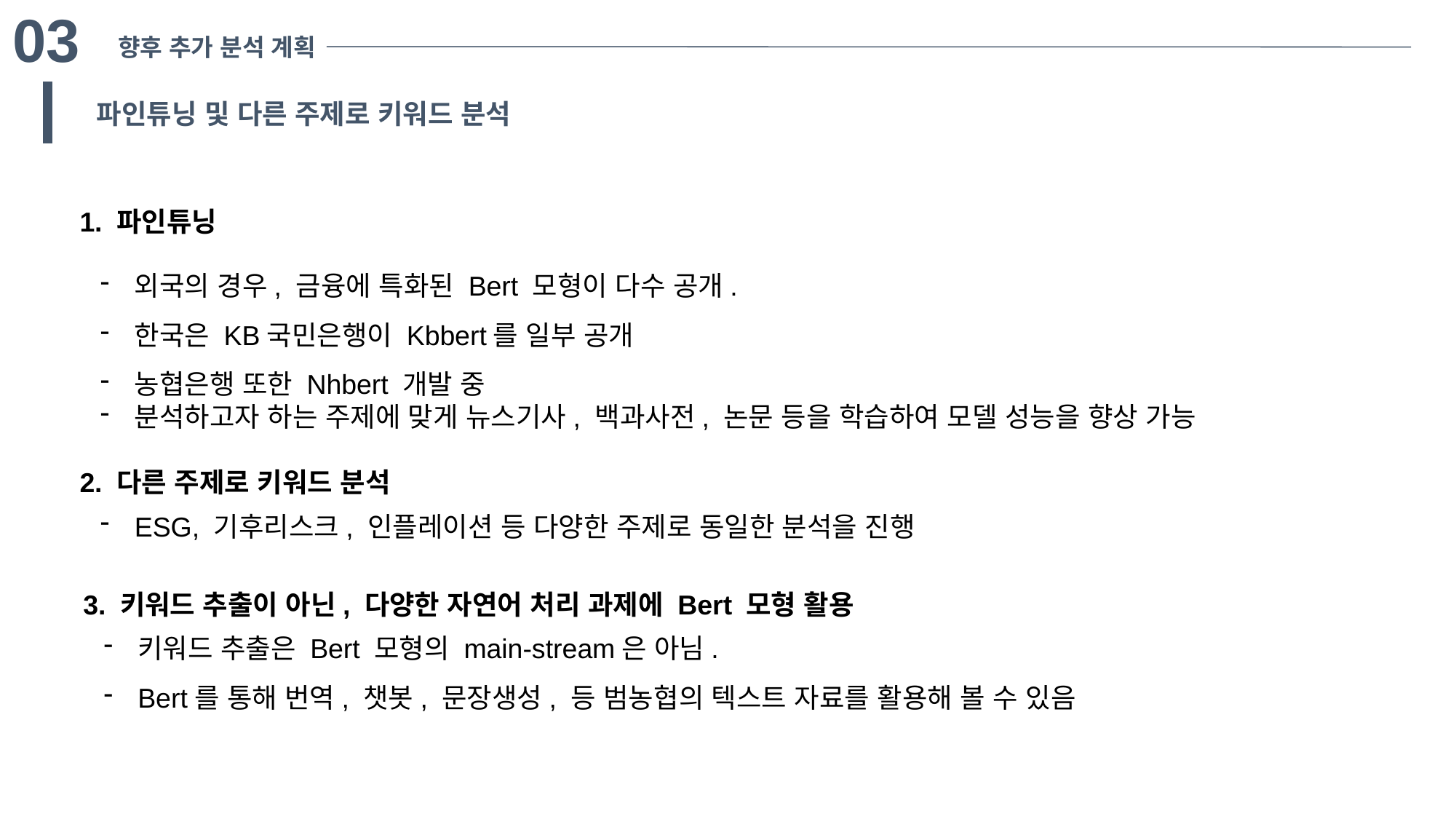

03
향후 추가 분석 계획

파인튜닝 및 다른 주제로 키워드 분석
1. 파인튜닝
외국의 경우, 금융에 특화된 Bert 모형이 다수 공개.
한국은 KB국민은행이 Kbbert를 일부 공개
농협은행 또한 Nhbert 개발 중
분석하고자 하는 주제에 맞게 뉴스기사, 백과사전, 논문 등을 학습하여 모델 성능을 향상 가능
2. 다른 주제로 키워드 분석
ESG, 기후리스크, 인플레이션 등 다양한 주제로 동일한 분석을 진행
3. 키워드 추출이 아닌, 다양한 자연어 처리 과제에 Bert 모형 활용
키워드 추출은 Bert 모형의 main-stream은 아님.
Bert를 통해 번역, 챗봇, 문장생성, 등 범농협의 텍스트 자료를 활용해 볼 수 있음